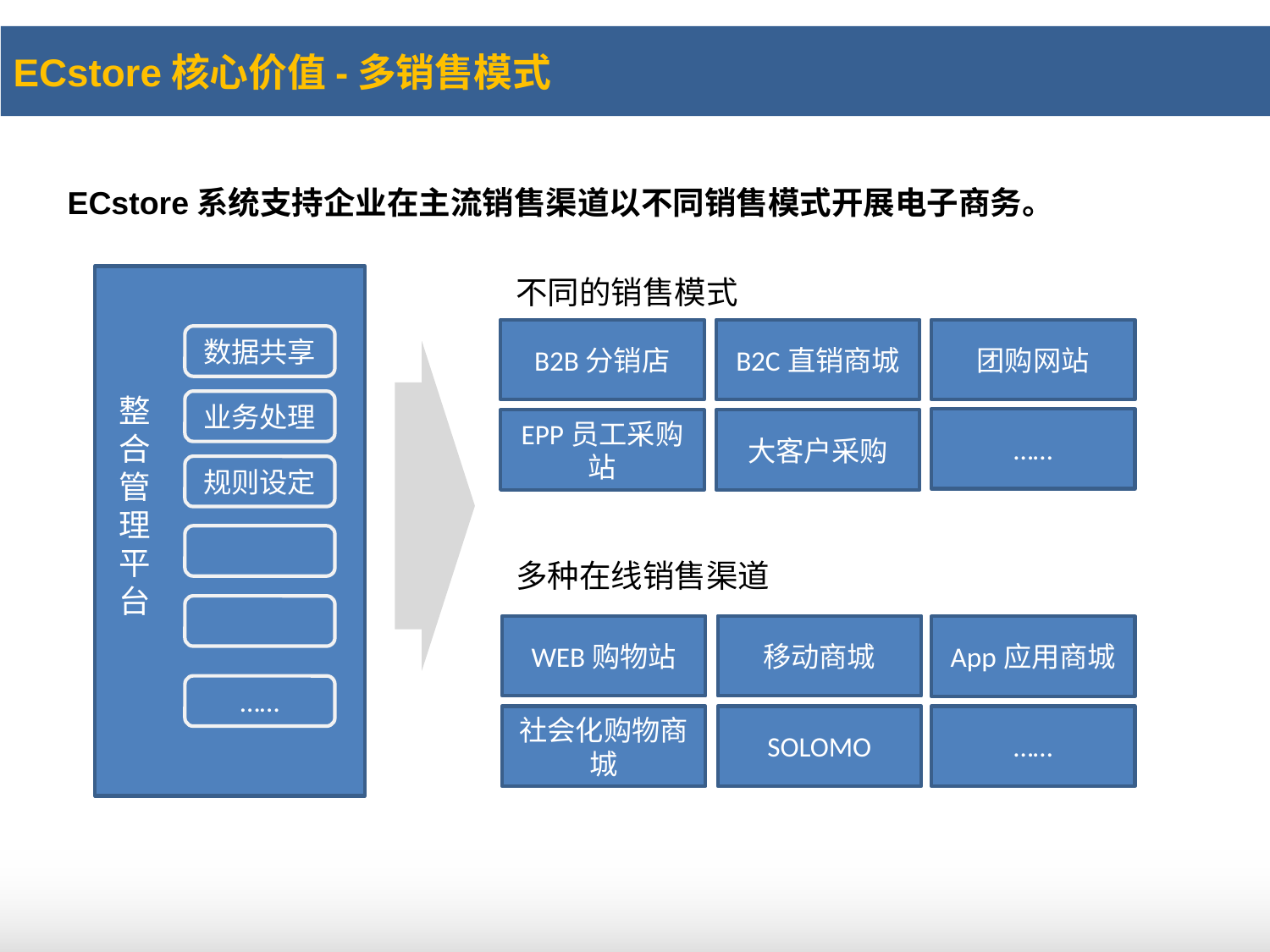

ECstore核心价值-多销售模式
ECstore系统支持企业在主流销售渠道以不同销售模式开展电子商务。

不同的销售模式
B2B分销店
B2C直销商城
团购网站
数据共享

整合管理
平台
业务处理
……
EPP员工采购站
大客户采购
规则设定

多种在线销售渠道

WEB购物站
移动商城
App应用商城
……
社会化购物商城
SOLOMO
……